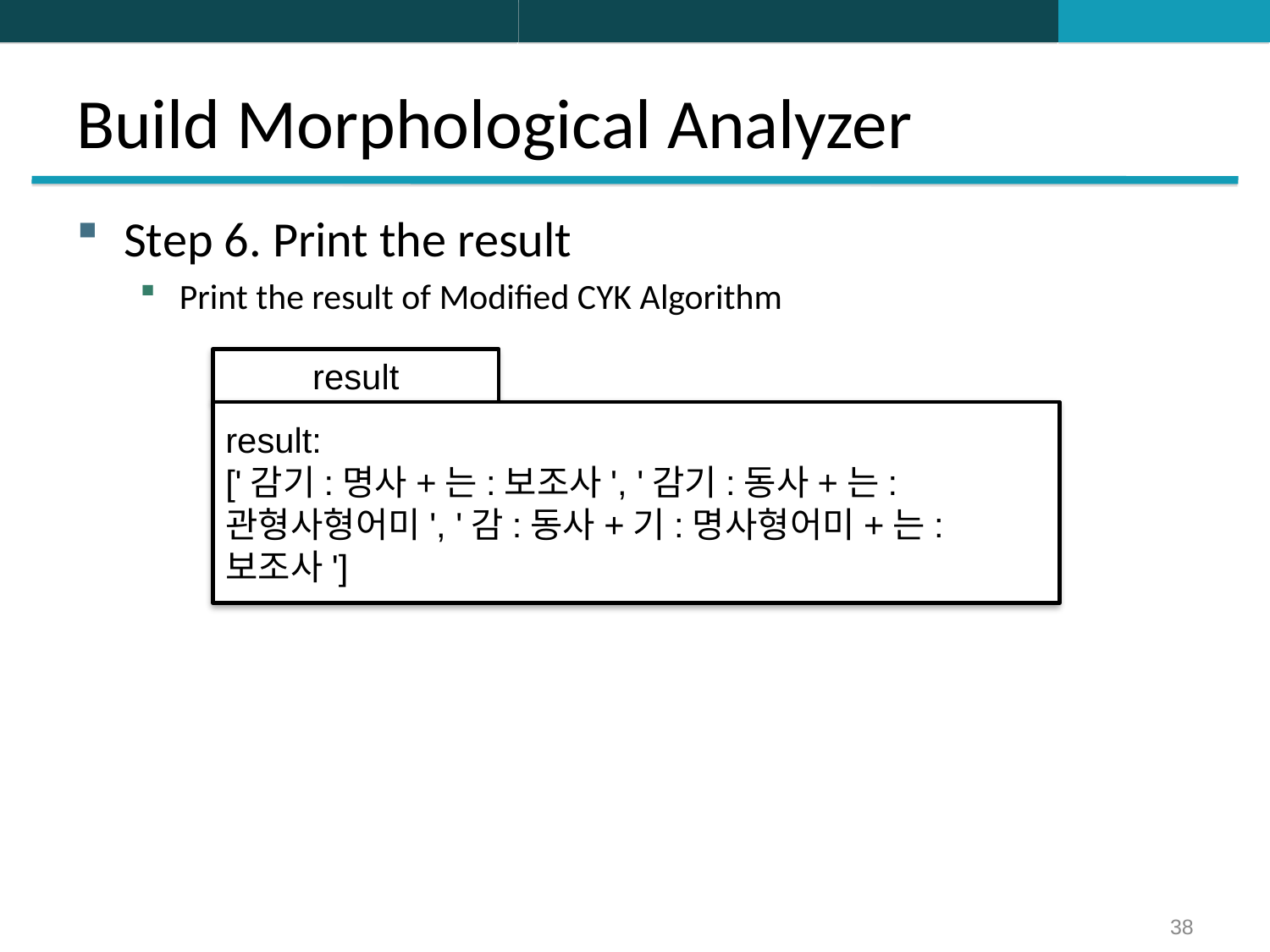

# Build Morphological Analyzer
Step 6. Print the result
Print the result of Modified CYK Algorithm
result
result:
['감기:명사+는:보조사', '감기:동사+는:관형사형어미', '감:동사+기:명사형어미+는:보조사']
38